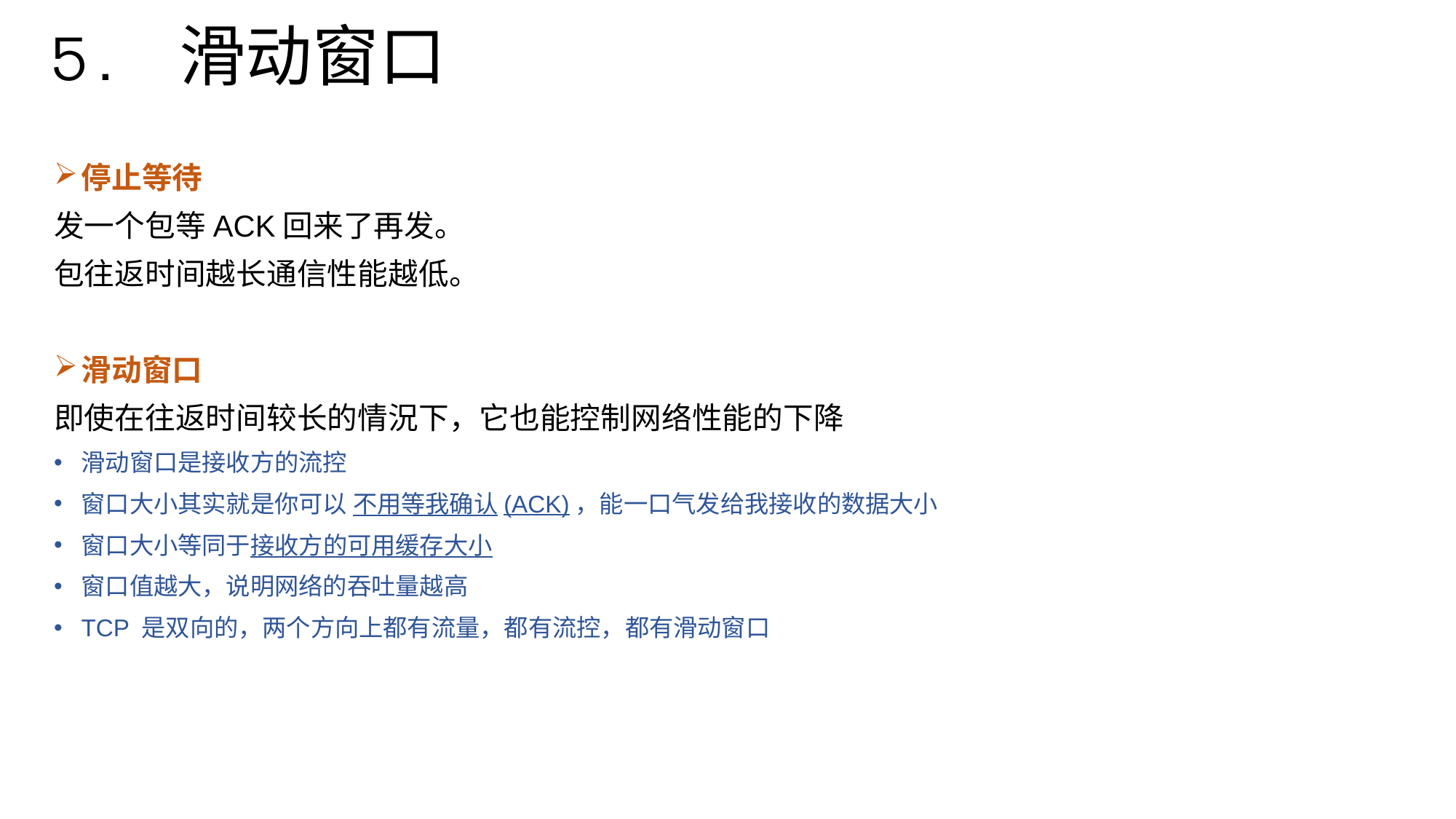

# 5. 滑动窗口
停止等待
发一个包等ACK回来了再发。
包往返时间越长通信性能越低。

滑动窗口
即使在往返时间较长的情況下，它也能控制网络性能的下降
滑动窗口是接收方的流控
窗口大小其实就是你可以 不用等我确认(ACK)，能一口气发给我接收的数据大小
窗口大小等同于接收方的可用缓存大小
窗口值越大，说明网络的吞吐量越高
TCP 是双向的，两个方向上都有流量，都有流控，都有滑动窗口